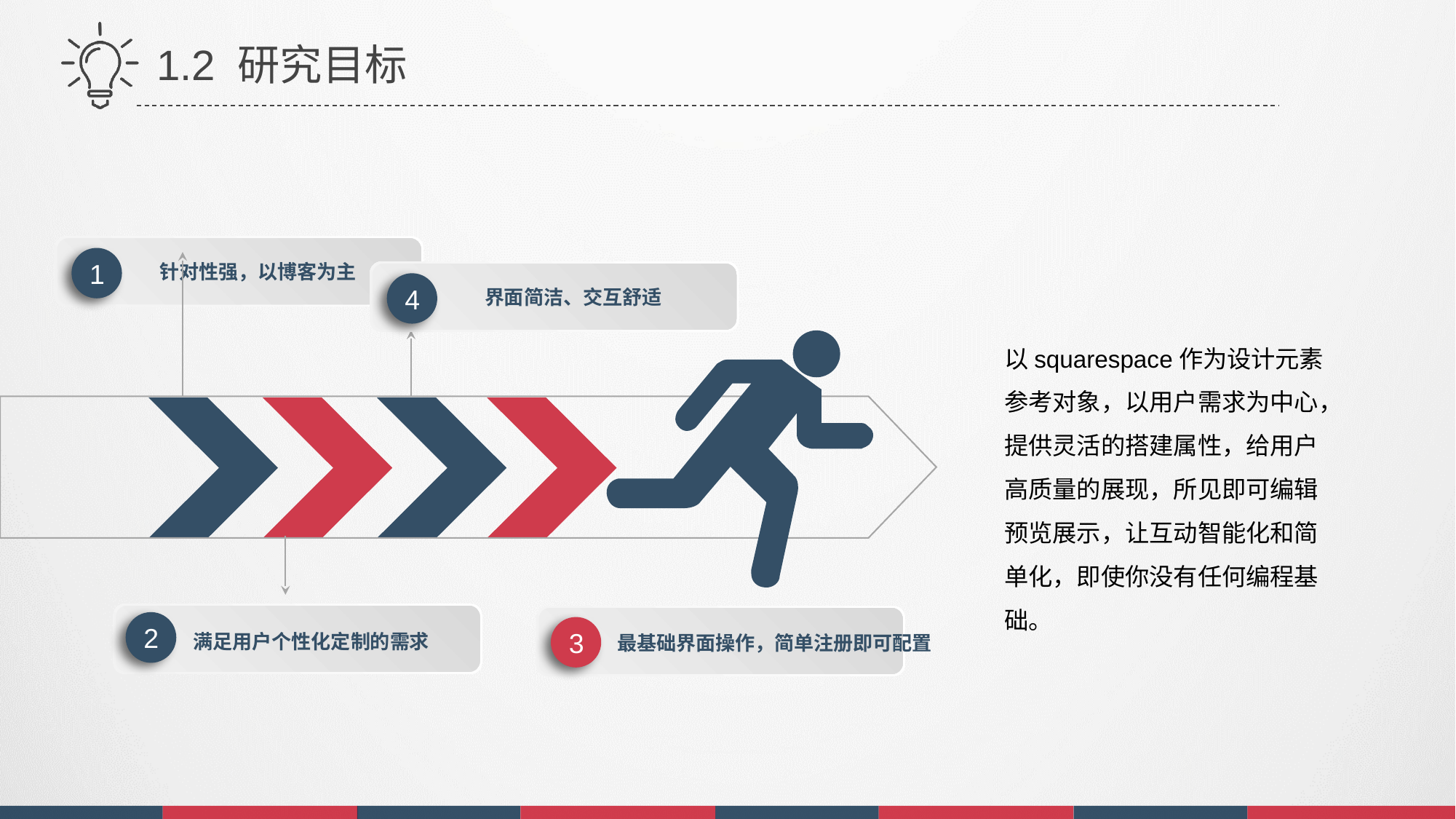

1.2 研究目标

1
针对性强，以博客为主

4
界面简洁、交互舒适
以squarespace作为设计元素参考对象，以用户需求为中心，提供灵活的搭建属性，给用户高质量的展现，所见即可编辑预览展示，让互动智能化和简单化，即使你没有任何编程基础。

2

3
最基础界面操作，简单注册即可配置
满足用户个性化定制的需求